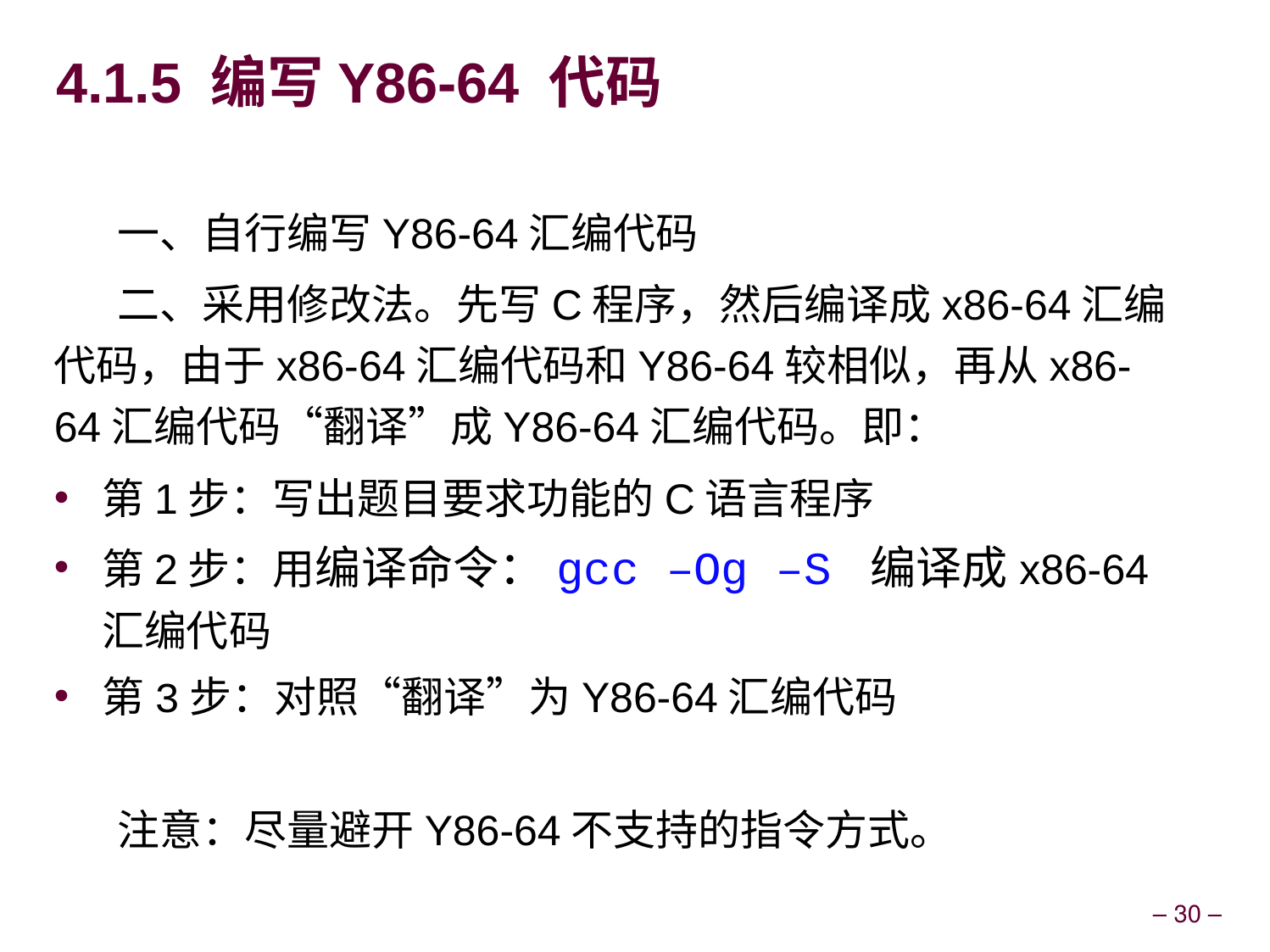

# 4.1.5 编写Y86-64 代码
一、自行编写Y86-64汇编代码
二、采用修改法。先写C程序，然后编译成x86-64汇编代码，由于x86-64汇编代码和Y86-64较相似，再从x86-64汇编代码“翻译”成Y86-64汇编代码。即：
第1步：写出题目要求功能的C语言程序
第2步：用编译命令：gcc –Og –S 编译成x86-64汇编代码
第3步：对照“翻译”为Y86-64汇编代码

注意：尽量避开Y86-64不支持的指令方式。